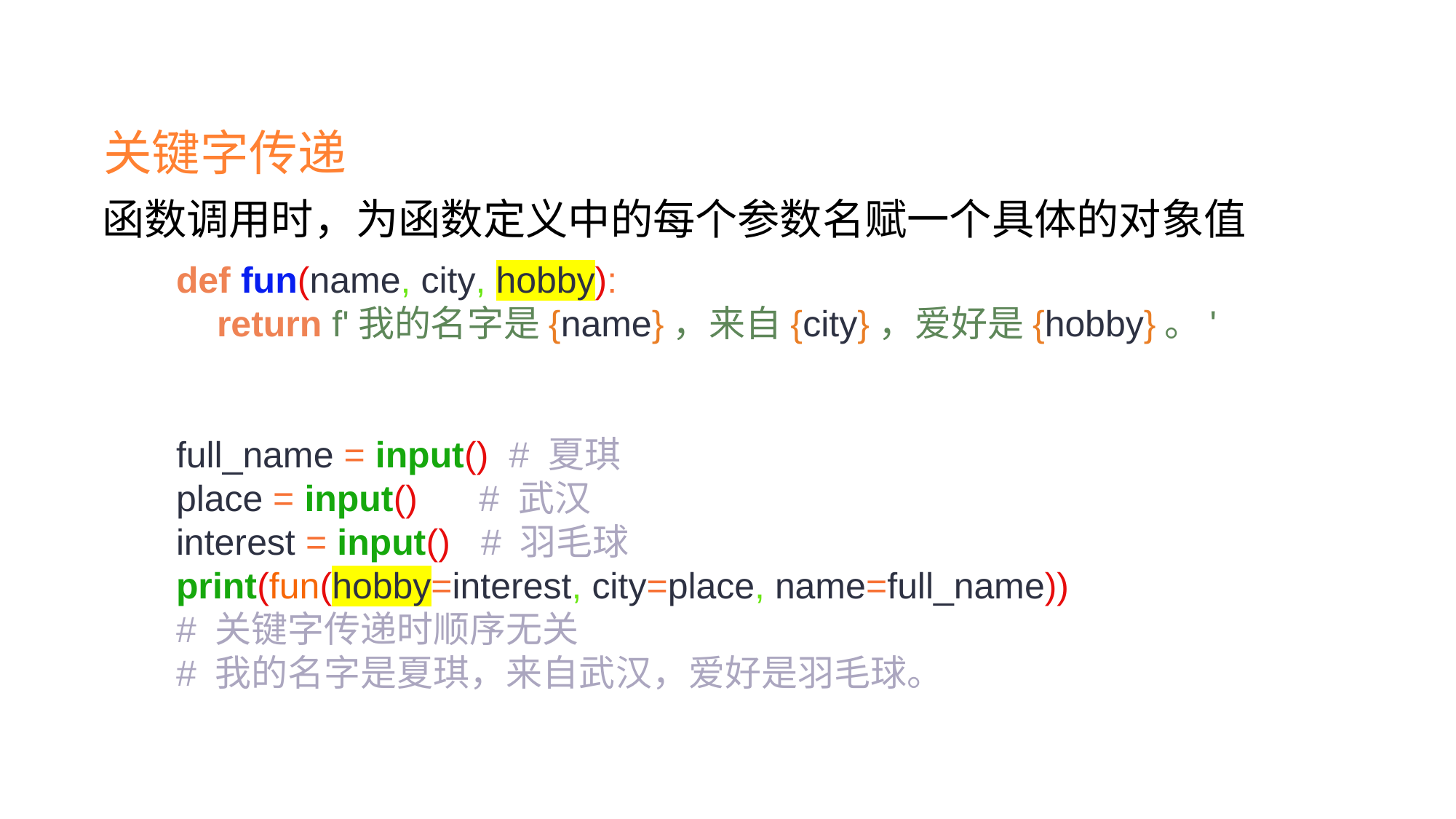

关键字传递
函数调用时，为函数定义中的每个参数名赋一个具体的对象值
def fun(name, city, hobby):
    return f'我的名字是{name}，来自{city}，爱好是{hobby}。'
full_name = input()  # 夏琪
place = input()      # 武汉
interest = input()   # 羽毛球
print(fun(hobby=interest, city=place, name=full_name))
# 关键字传递时顺序无关
# 我的名字是夏琪，来自武汉，爱好是羽毛球。